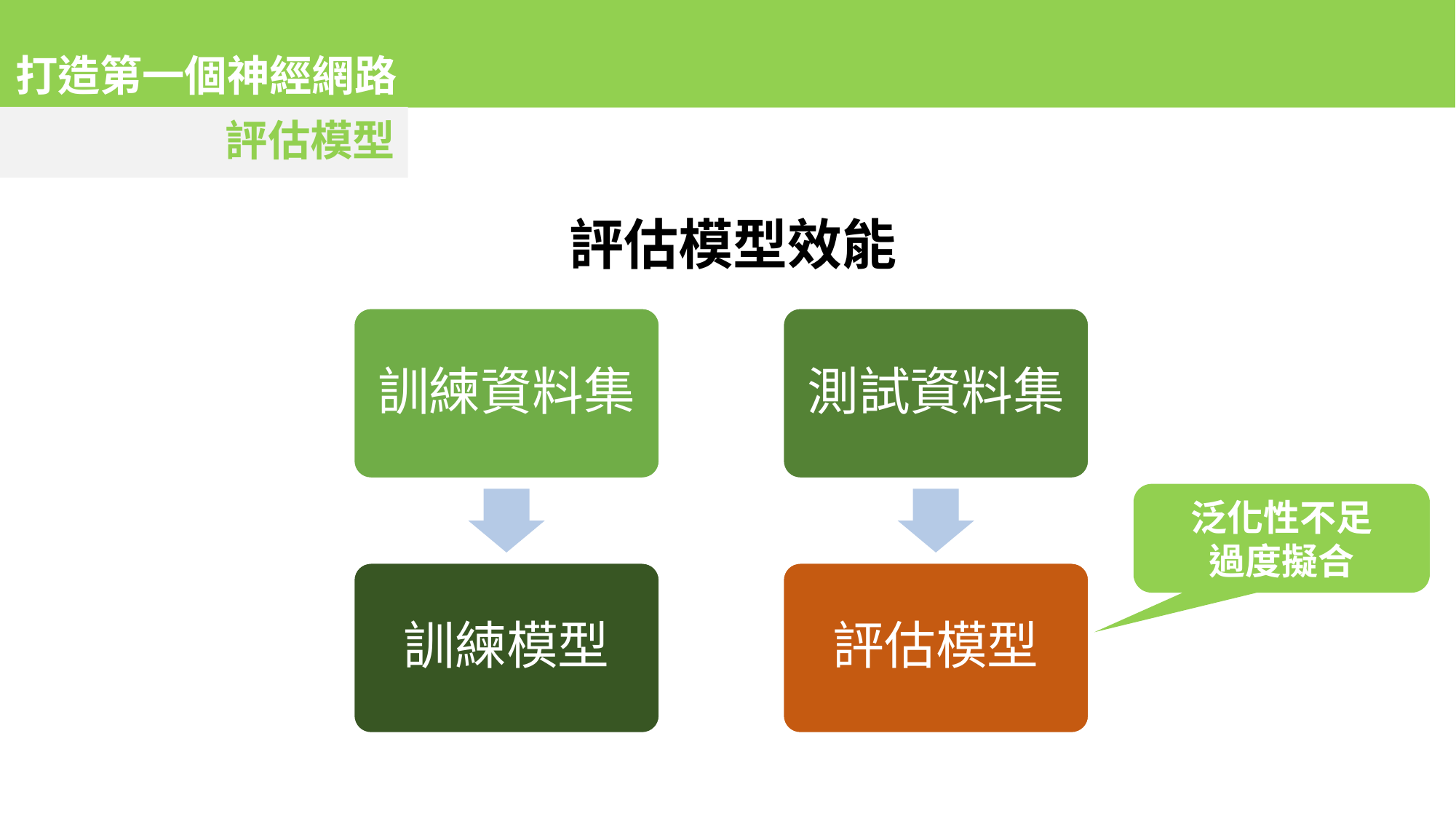

打造第一個神經網路
評估模型
評估模型效能
訓練資料集

訓練模型
測試資料集

評估模型
泛化性不足
過度擬合